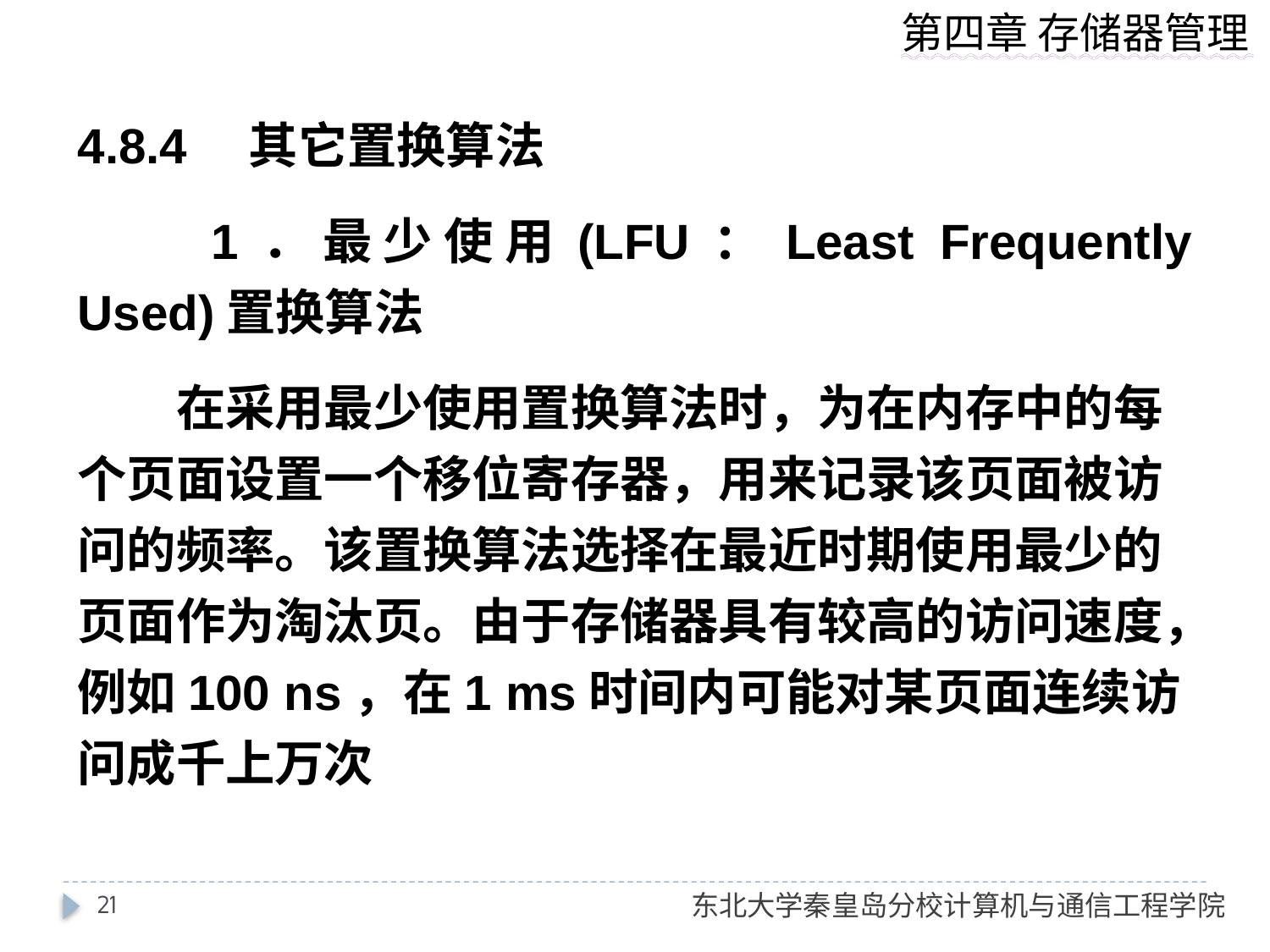

4.8.4　其它置换算法
　　1．最少使用(LFU：Least Frequently Used)置换算法
　　在采用最少使用置换算法时，为在内存中的每个页面设置一个移位寄存器，用来记录该页面被访问的频率。该置换算法选择在最近时期使用最少的页面作为淘汰页。由于存储器具有较高的访问速度，例如100 ns，在1 ms时间内可能对某页面连续访问成千上万次
21